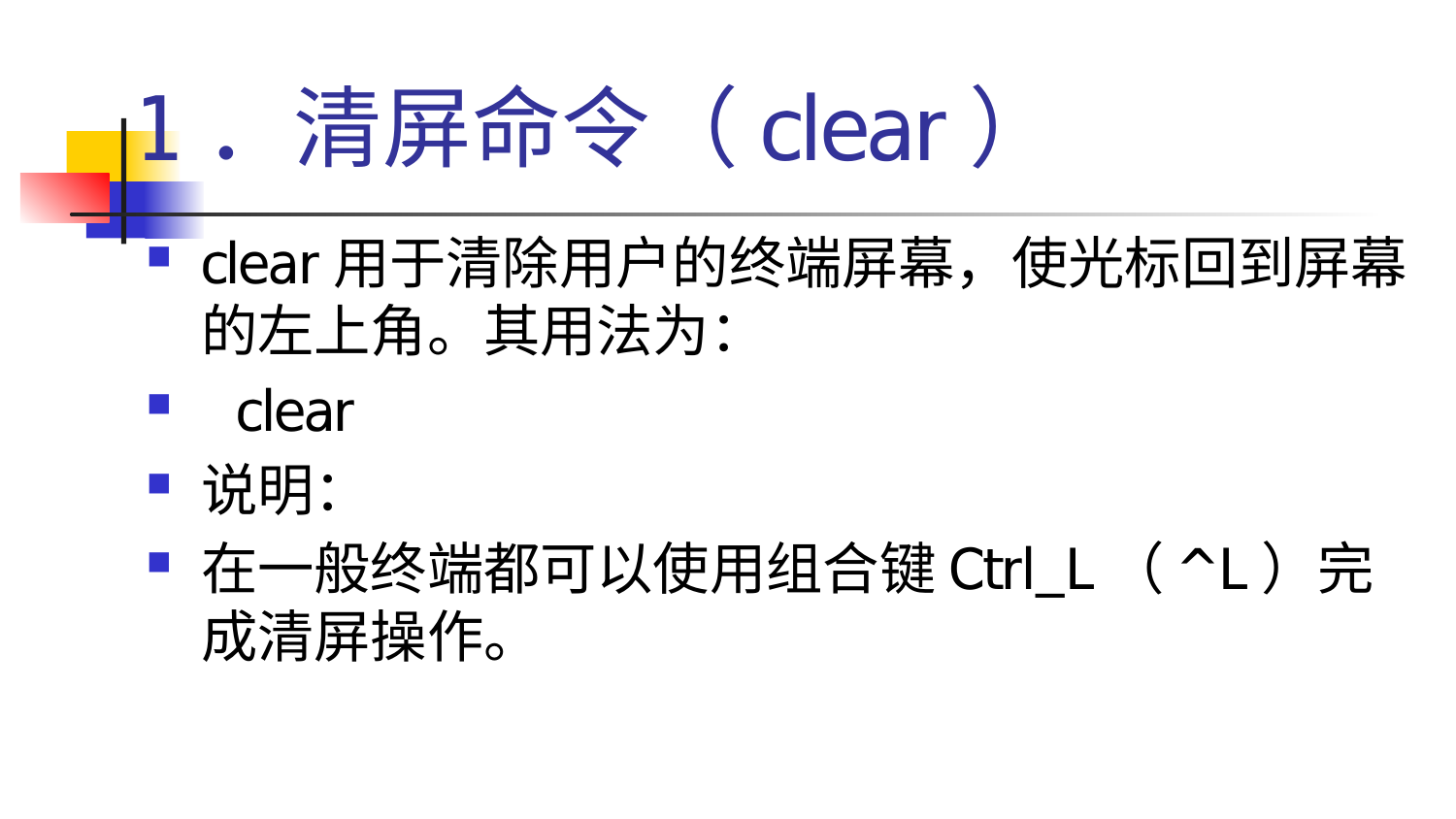

# 1．清屏命令（clear）
clear用于清除用户的终端屏幕，使光标回到屏幕的左上角。其用法为：
  clear
说明：
在一般终端都可以使用组合键Ctrl_L（^L）完成清屏操作。